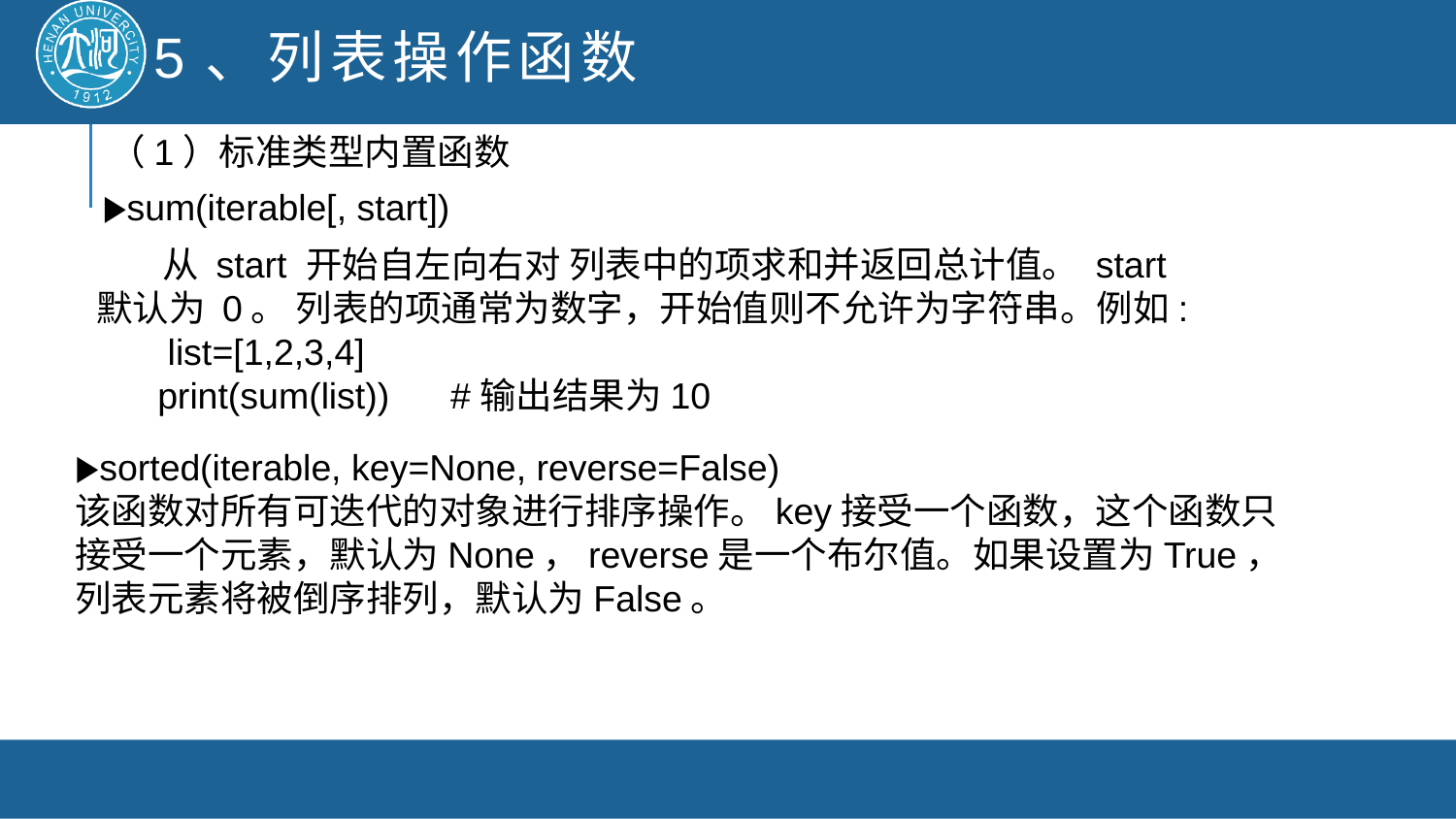

5、列表操作函数
（1）标准类型内置函数
▶sum(iterable[, start])
       从 start 开始自左向右对 列表中的项求和并返回总计值。 start 默认为 0。 列表的项通常为数字，开始值则不允许为字符串。例如:
       list=[1,2,3,4]
      print(sum(list))      #输出结果为10
▶sorted(iterable, key=None, reverse=False)
该函数对所有可迭代的对象进行排序操作。key接受一个函数，这个函数只接受一个元素，默认为None，reverse是一个布尔值。如果设置为True，列表元素将被倒序排列，默认为False。